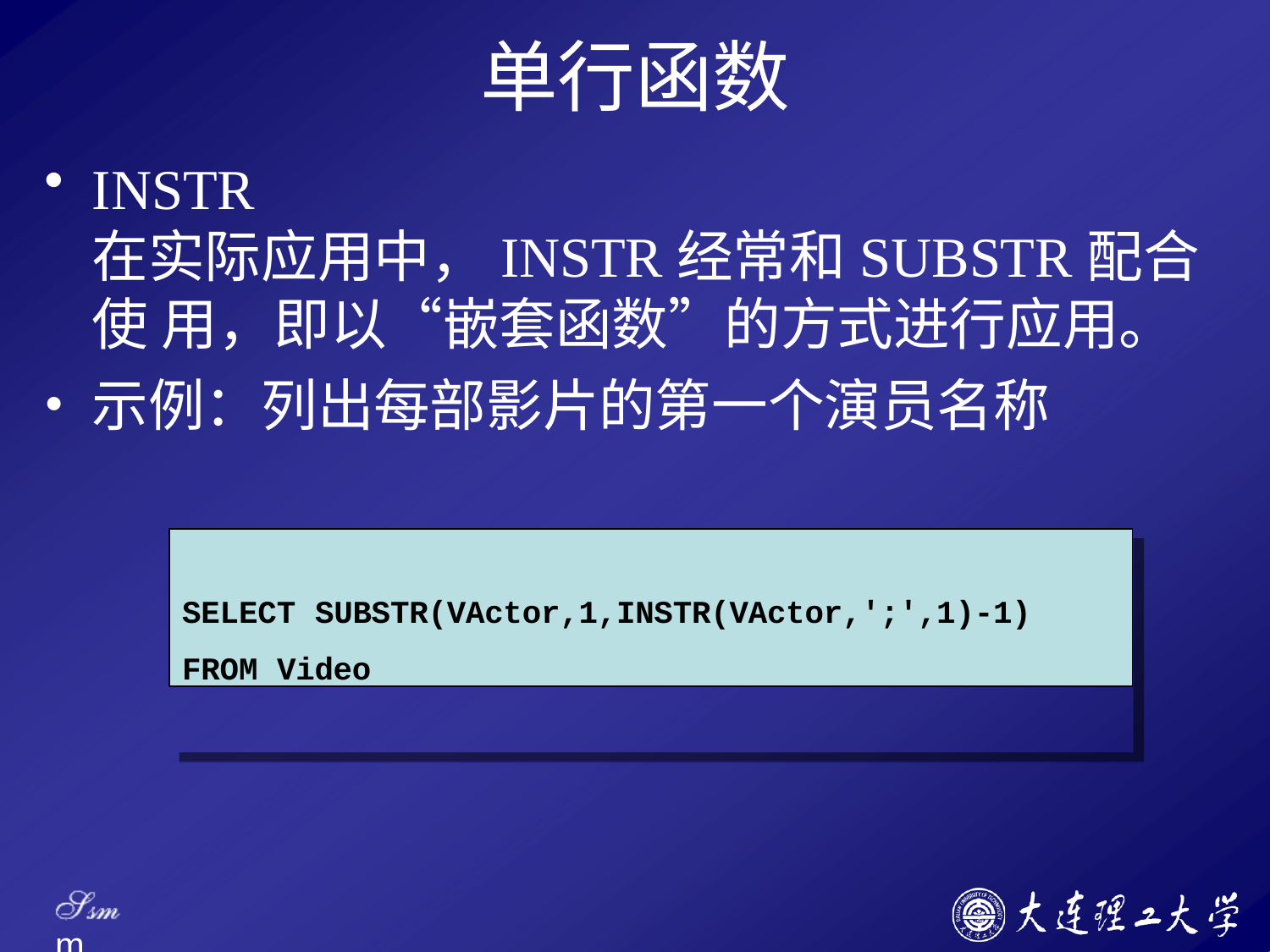

# 单行函数
INSTR
在实际应用中，INSTR经常和SUBSTR配合使 用，即以“嵌套函数”的方式进行应用。
示例：列出每部影片的第一个演员名称

SELECT SUBSTR(VActor,1,INSTR(VActor,';',1)-1)
FROM Video

Ssm